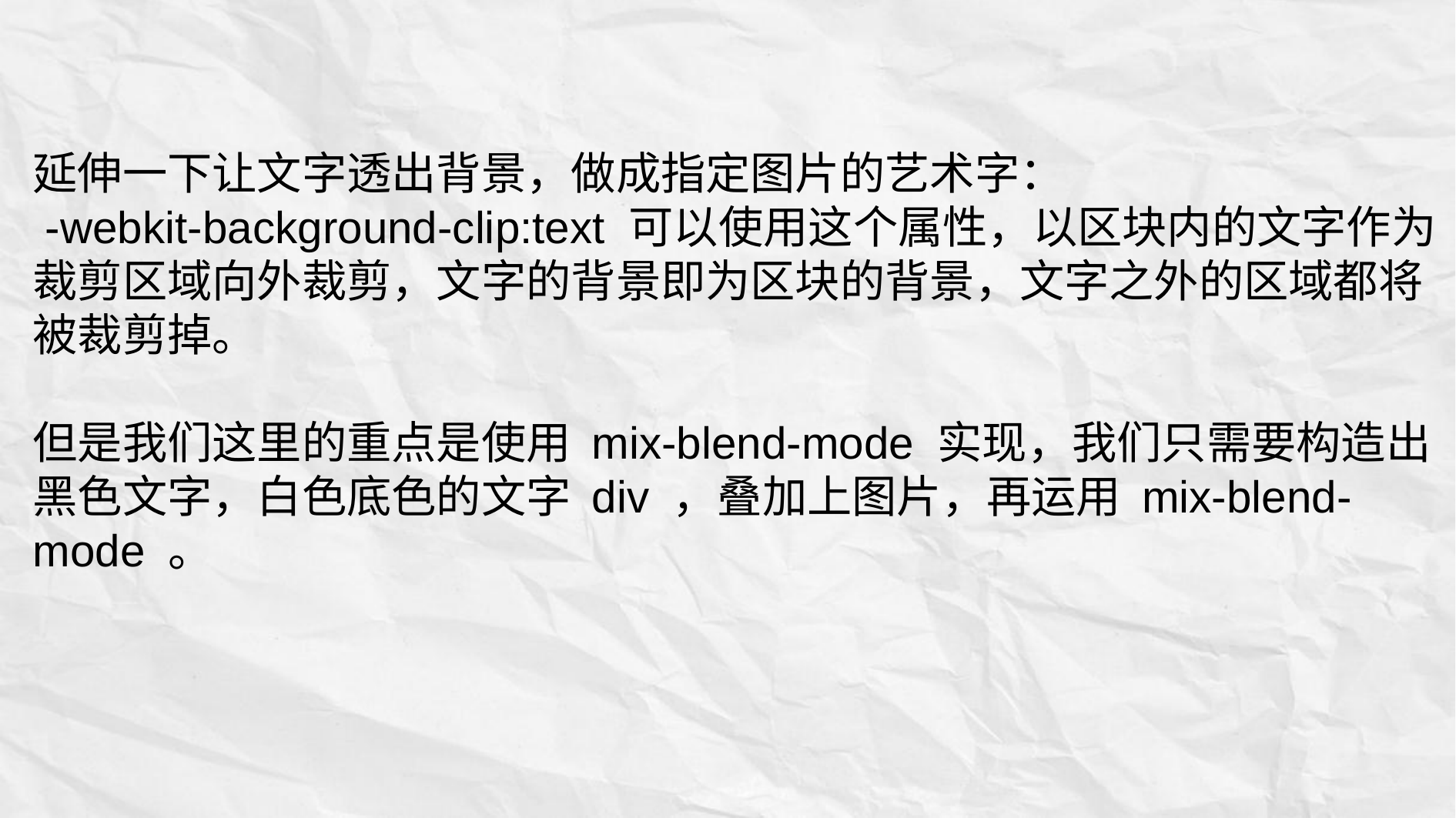

延伸一下让文字透出背景，做成指定图片的艺术字：
 -webkit-background-clip:text 可以使用这个属性，以区块内的文字作为裁剪区域向外裁剪，文字的背景即为区块的背景，文字之外的区域都将被裁剪掉。

但是我们这里的重点是使用 mix-blend-mode 实现，我们只需要构造出黑色文字，白色底色的文字 div ，叠加上图片，再运用 mix-blend-mode 。